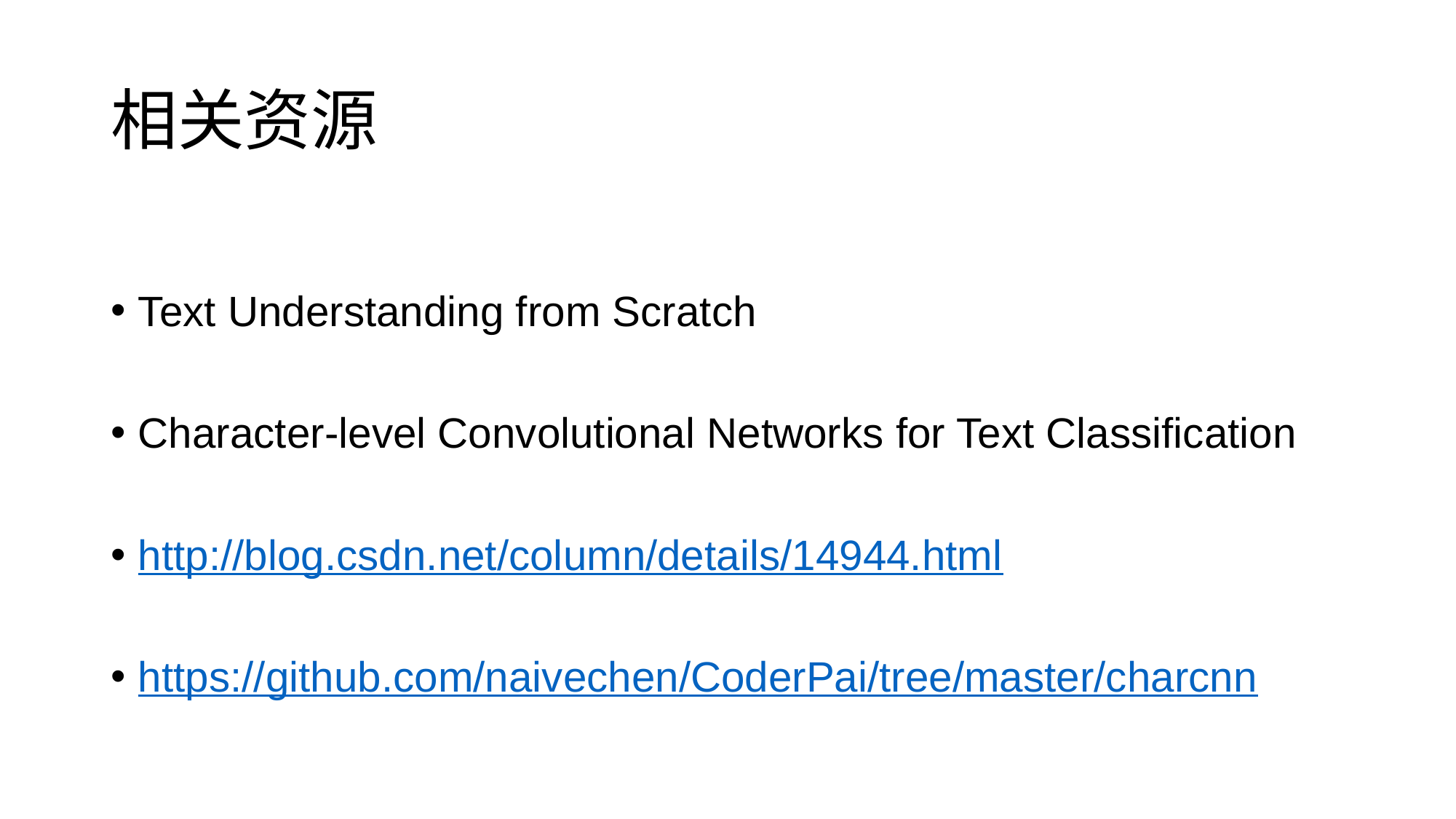

# 相关资源

Text Understanding from Scratch

Character-level Convolutional Networks for Text Classification

http://blog.csdn.net/column/details/14944.html

https://github.com/naivechen/CoderPai/tree/master/charcnn